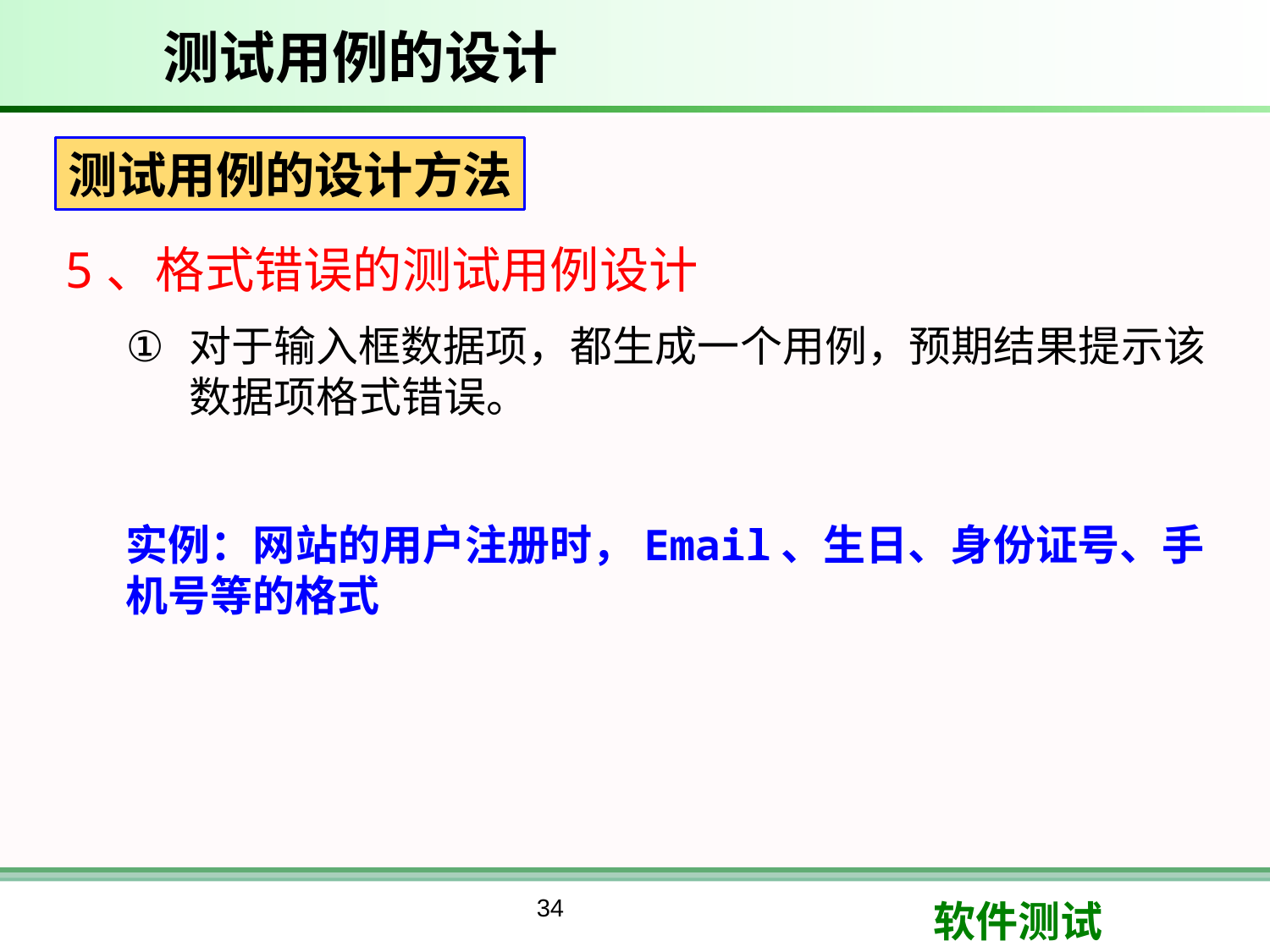

# 测试用例的设计
测试用例的设计方法
5、格式错误的测试用例设计
对于输入框数据项，都生成一个用例，预期结果提示该数据项格式错误。

实例：网站的用户注册时，Email、生日、身份证号、手机号等的格式

34